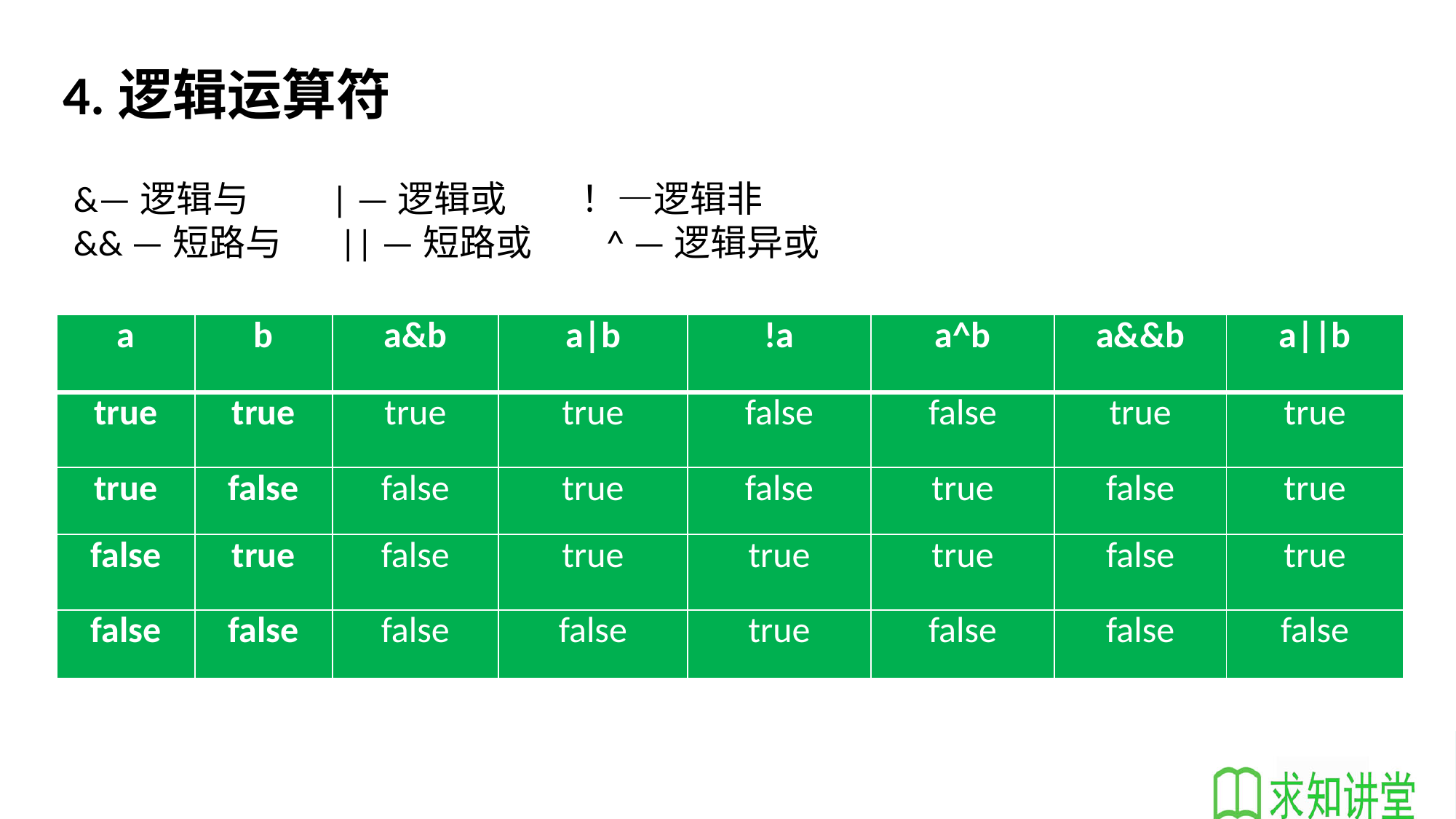

4.逻辑运算符
&—逻辑与         | —逻辑或         ！—逻辑非
&& —短路与      || —短路或        ^ —逻辑异或
| a | b | a&b | a|b | !a | a^b | a&&b | a||b |
| --- | --- | --- | --- | --- | --- | --- | --- |
| true | true | true | true | false | false | true | true |
| true | false | false | true | false | true | false | true |
| false | true | false | true | true | true | false | true |
| false | false | false | false | true | false | false | false |